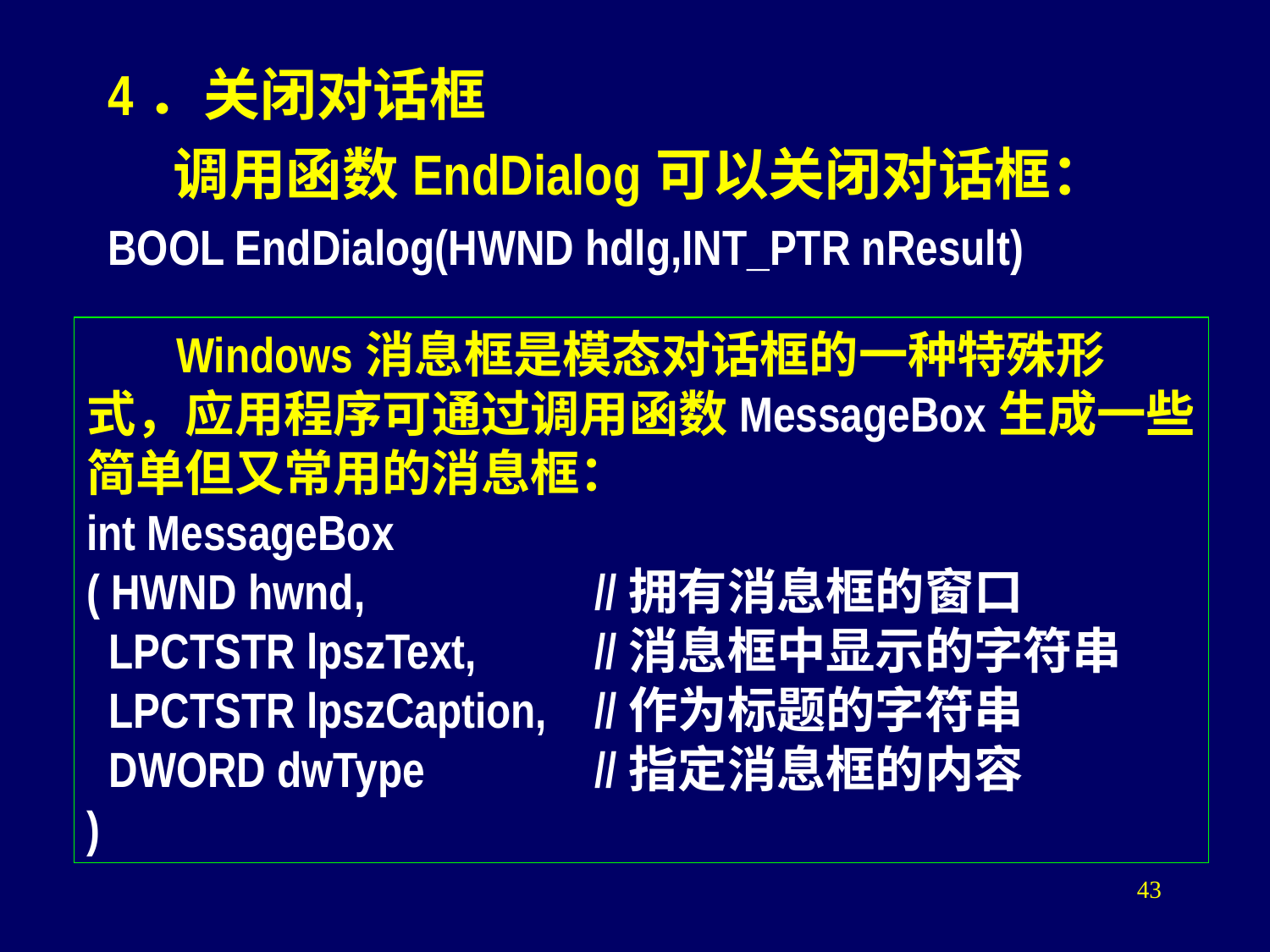

4．关闭对话框
    调用函数EndDialog可以关闭对话框：
BOOL EndDialog(HWND hdlg,INT_PTR nResult)
        Windows消息框是模态对话框的一种特殊形式，应用程序可通过调用函数MessageBox生成一些简单但又常用的消息框：
int MessageBox
( HWND hwnd,		//拥有消息框的窗口
  LPCTSTR lpszText,	//消息框中显示的字符串
  LPCTSTR lpszCaption,	//作为标题的字符串
  DWORD dwType		//指定消息框的内容
)
43